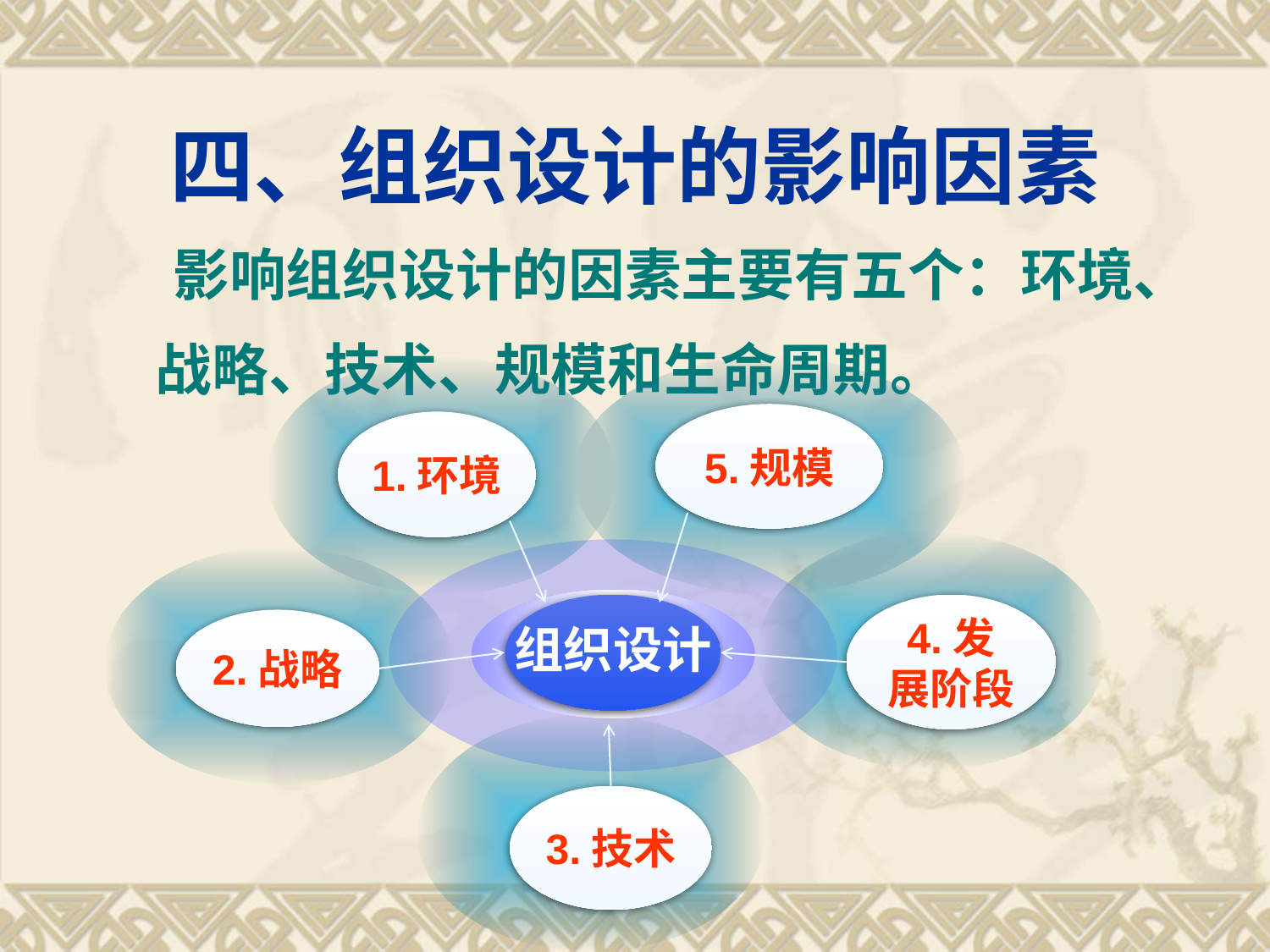

# 四、组织设计的影响因素
    影响组织设计的因素主要有五个：环境、战略、技术、规模和生命周期。

1.环境

5.规模

4.发
展阶段

2.战略

组织设计

3.技术